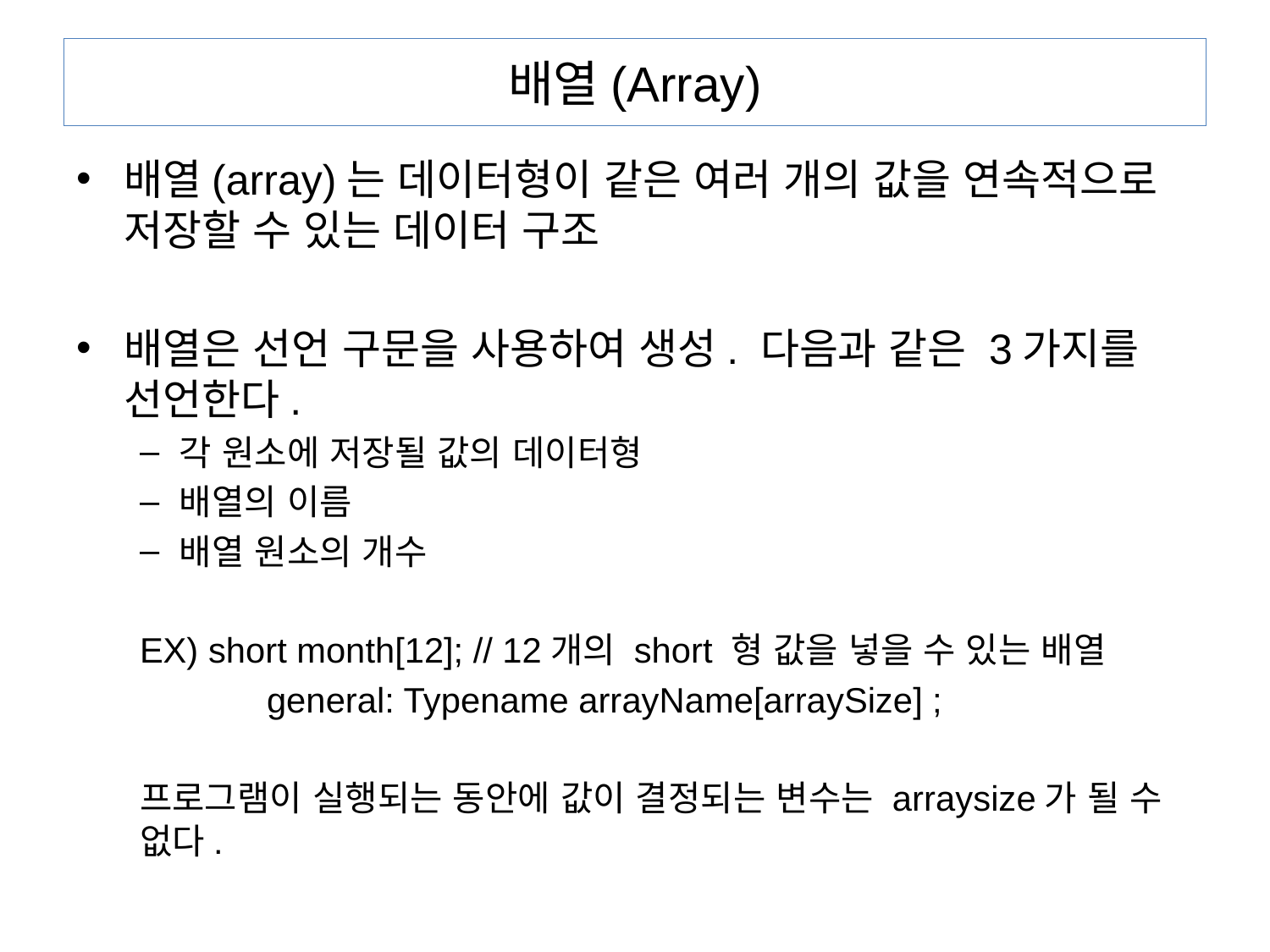

# 배열(Array)
배열(array)는 데이터형이 같은 여러 개의 값을 연속적으로 저장할 수 있는 데이터 구조

배열은 선언 구문을 사용하여 생성. 다음과 같은 3가지를 선언한다.
각 원소에 저장될 값의 데이터형
배열의 이름
배열 원소의 개수

EX) short month[12]; // 12개의 short 형 값을 넣을 수 있는 배열
	general: Typename arrayName[arraySize] ;

프로그램이 실행되는 동안에 값이 결정되는 변수는 arraysize가 될 수 없다.